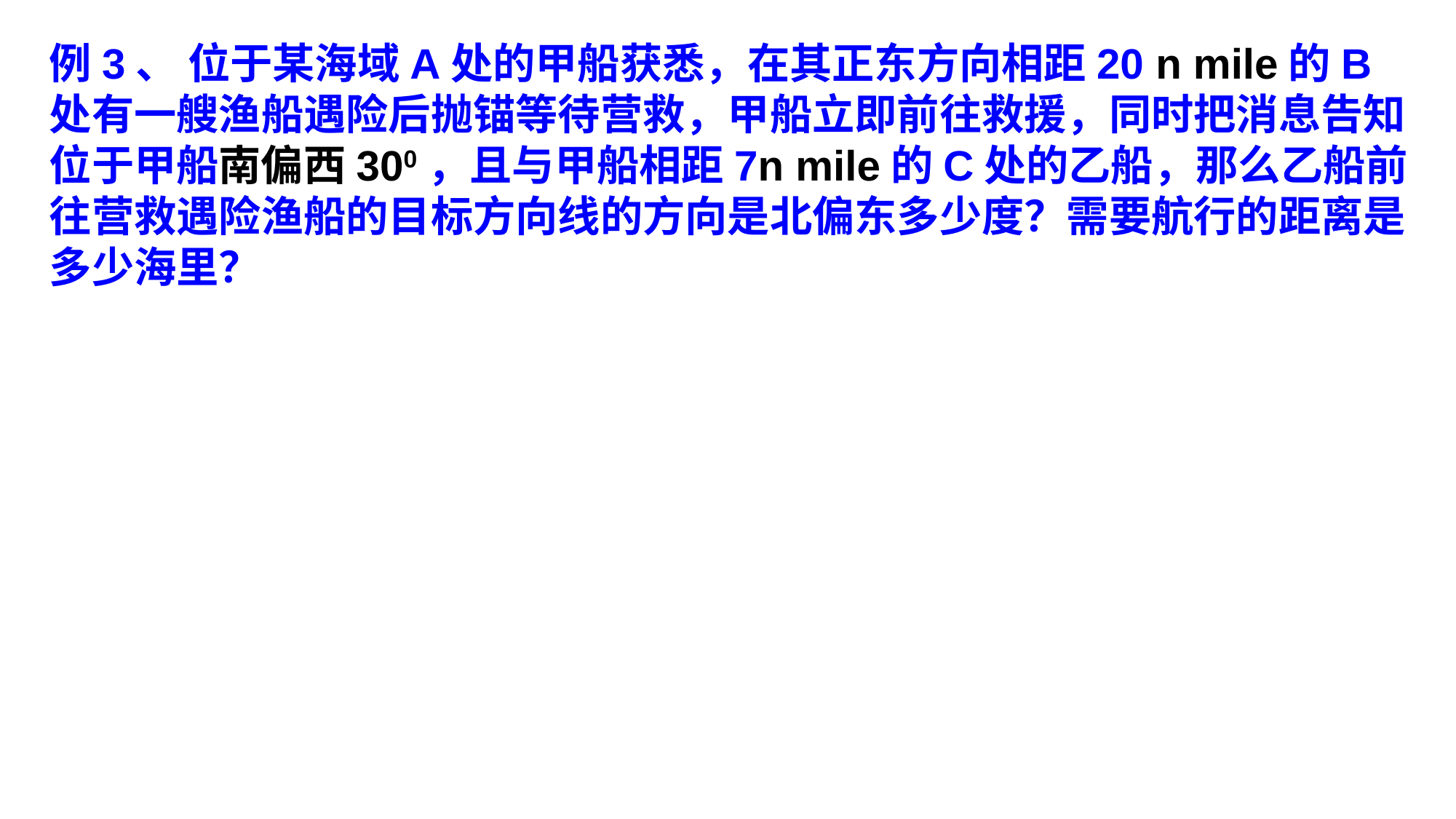

例3、 位于某海域A处的甲船获悉，在其正东方向相距20 n mile的B处有一艘渔船遇险后抛锚等待营救，甲船立即前往救援，同时把消息告知位于甲船南偏西300，且与甲船相距7n mile的C处的乙船，那么乙船前往营救遇险渔船的目标方向线的方向是北偏东多少度？需要航行的距离是多少海里？